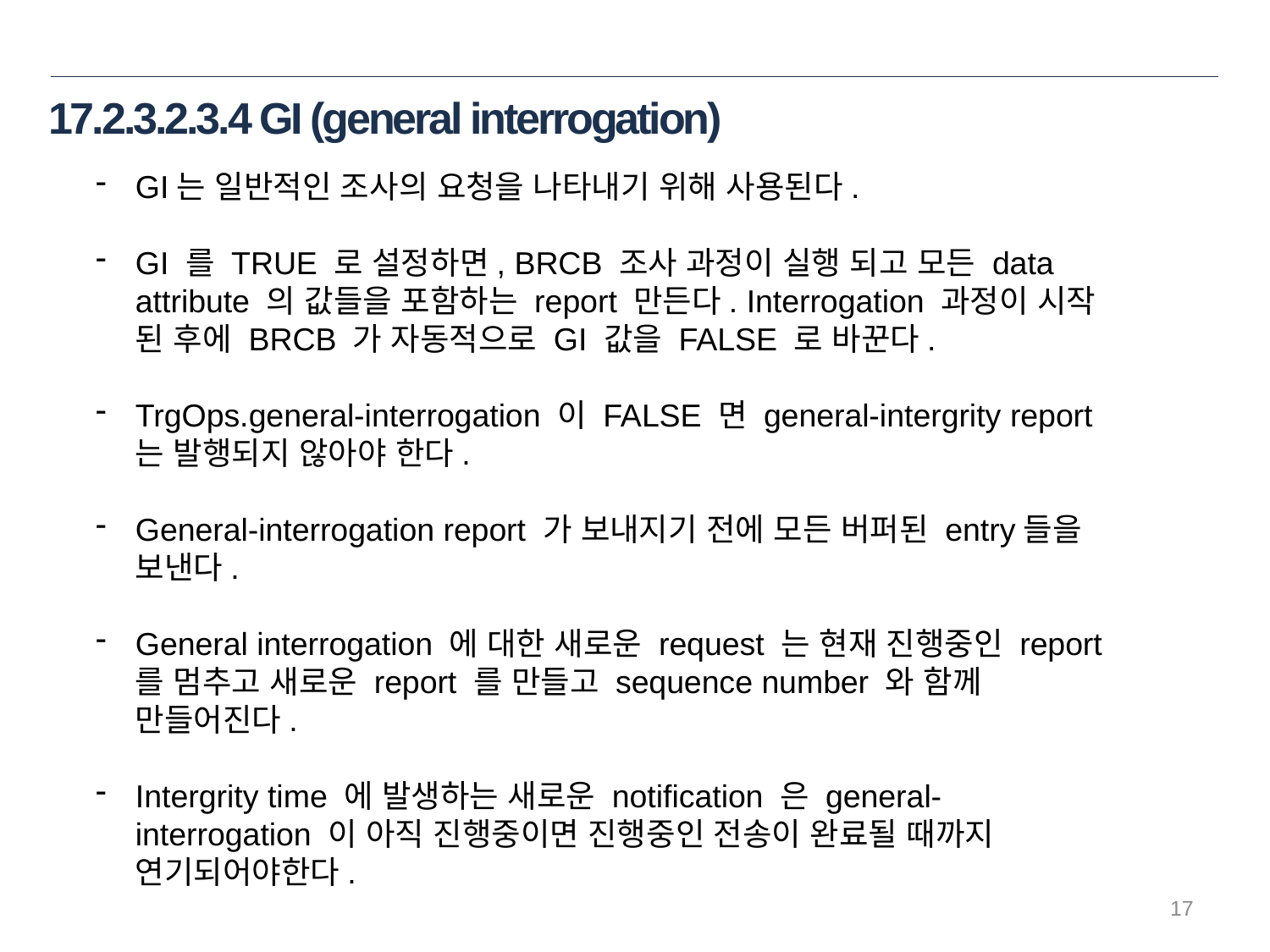

17.2.3.2.3.4 GI (general interrogation)
GI는 일반적인 조사의 요청을 나타내기 위해 사용된다.

GI 를 TRUE 로 설정하면, BRCB 조사 과정이 실행 되고 모든 data attribute 의 값들을 포함하는 report 만든다. Interrogation 과정이 시작 된 후에 BRCB 가 자동적으로 GI 값을 FALSE 로 바꾼다.

TrgOps.general-interrogation 이 FALSE 면 general-intergrity report는 발행되지 않아야 한다.

General-interrogation report 가 보내지기 전에 모든 버퍼된 entry들을 보낸다.

General interrogation 에 대한 새로운 request 는 현재 진행중인 report 를 멈추고 새로운 report 를 만들고 sequence number 와 함께 만들어진다.

Intergrity time 에 발생하는 새로운 notification 은 general-interrogation 이 아직 진행중이면 진행중인 전송이 완료될 때까지 연기되어야한다.

17